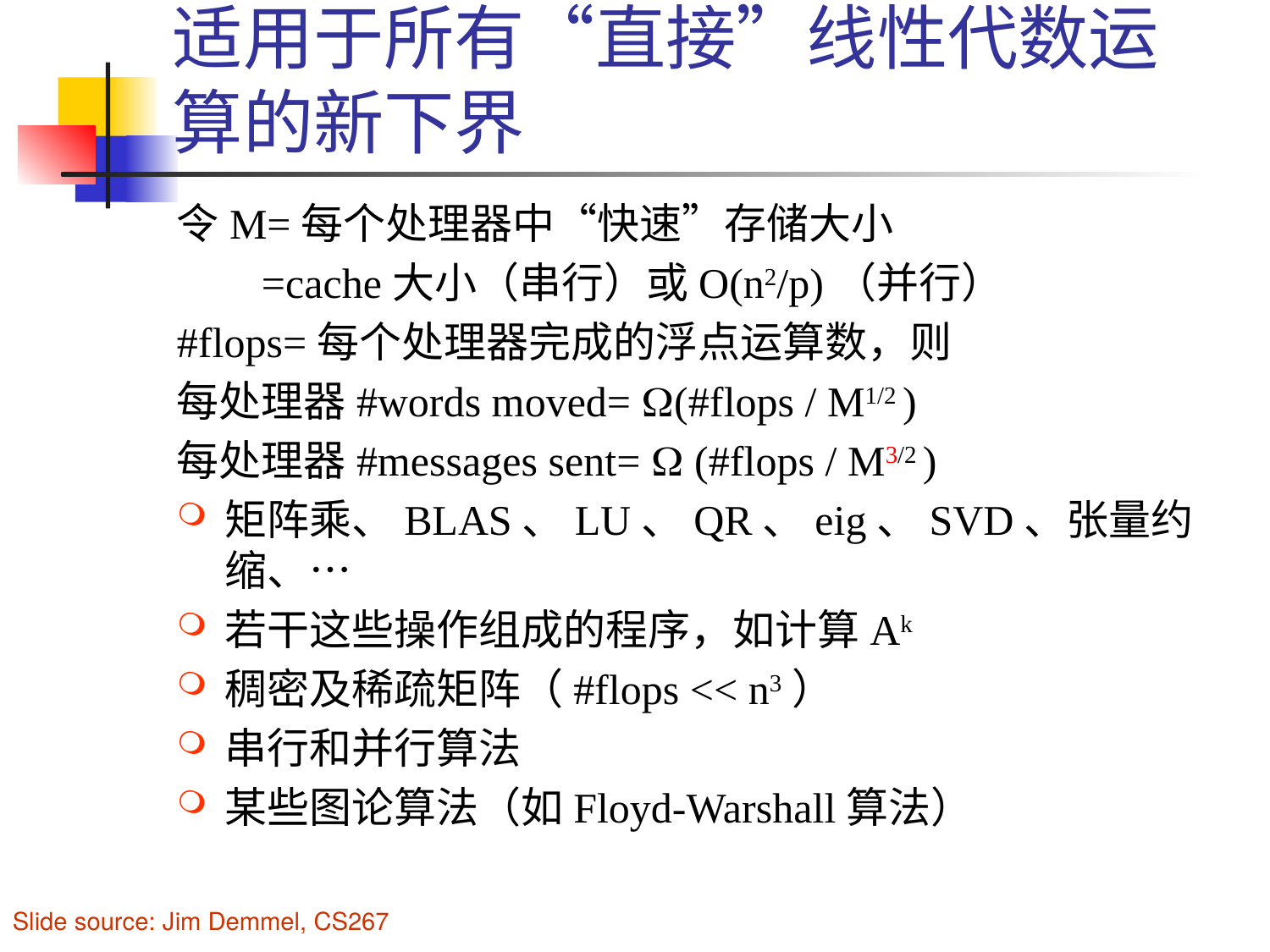

# 适用于所有“直接”线性代数运算的新下界
令M=每个处理器中“快速”存储大小
        =cache大小（串行）或O(n2/p)（并行）
#flops=每个处理器完成的浮点运算数，则
每处理器#words moved= Ω(#flops / M1/2 )
每处理器#messages sent= Ω (#flops / M3/2 )
矩阵乘、BLAS、LU、QR、eig、SVD、张量约缩、…
若干这些操作组成的程序，如计算Ak
稠密及稀疏矩阵（#flops << n3）
串行和并行算法
某些图论算法（如Floyd-Warshall算法）
Slide source: Jim Demmel, CS267